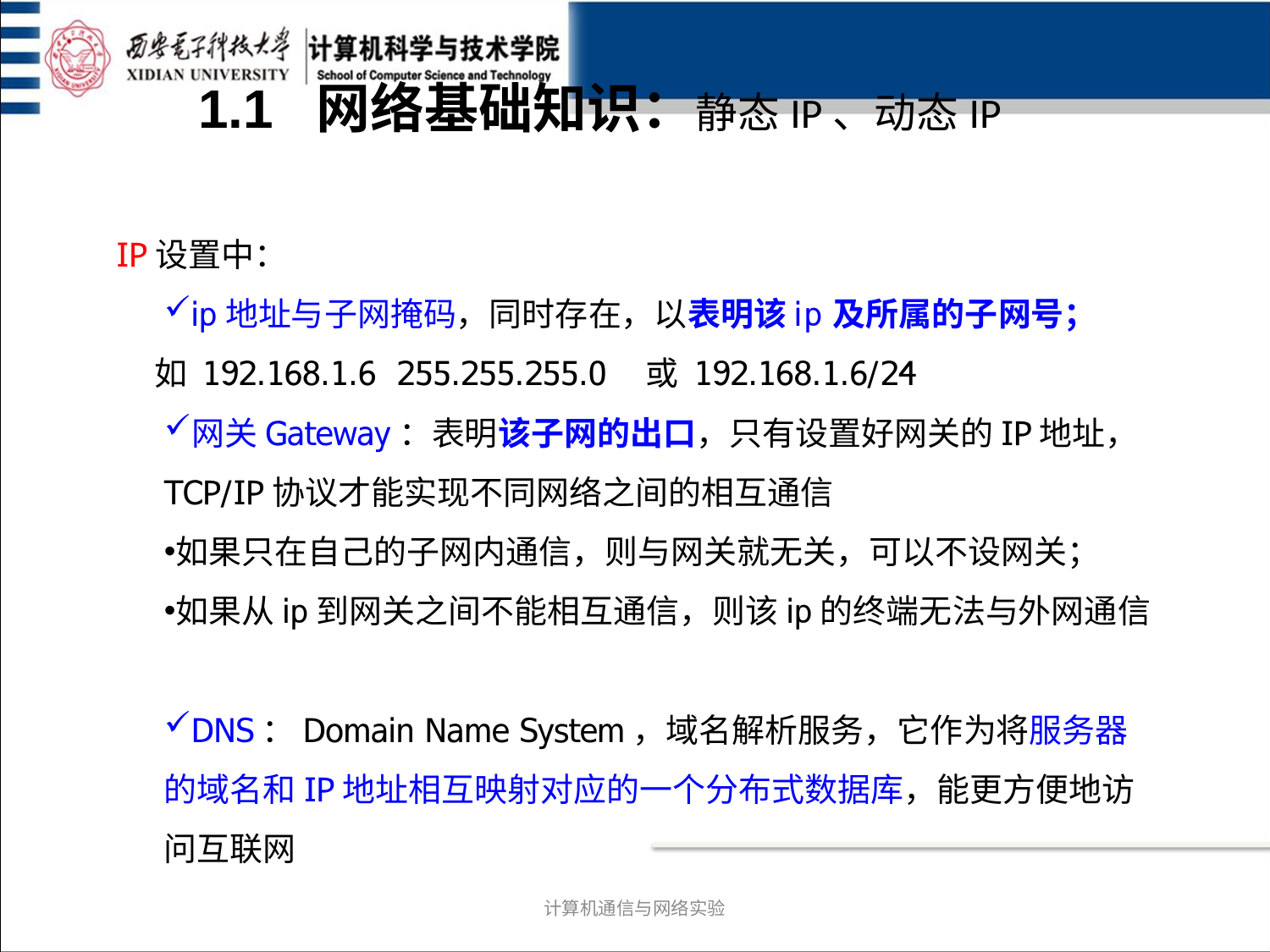

1.1  网络基础知识：静态IP、动态IP
IP设置中：
ip地址与子网掩码，同时存在，以表明该ip及所属的子网号；
    如 192.168.1.6  255.255.255.0   或 192.168.1.6/24
网关Gateway：表明该子网的出口，只有设置好网关的IP地址，TCP/IP协议才能实现不同网络之间的相互通信
如果只在自己的子网内通信，则与网关就无关，可以不设网关；
如果从ip到网关之间不能相互通信，则该ip的终端无法与外网通信

DNS：Domain Name System，域名解析服务，它作为将服务器的域名和IP地址相互映射对应的一个分布式数据库，能更方便地访问互联网

计算机通信与网络实验